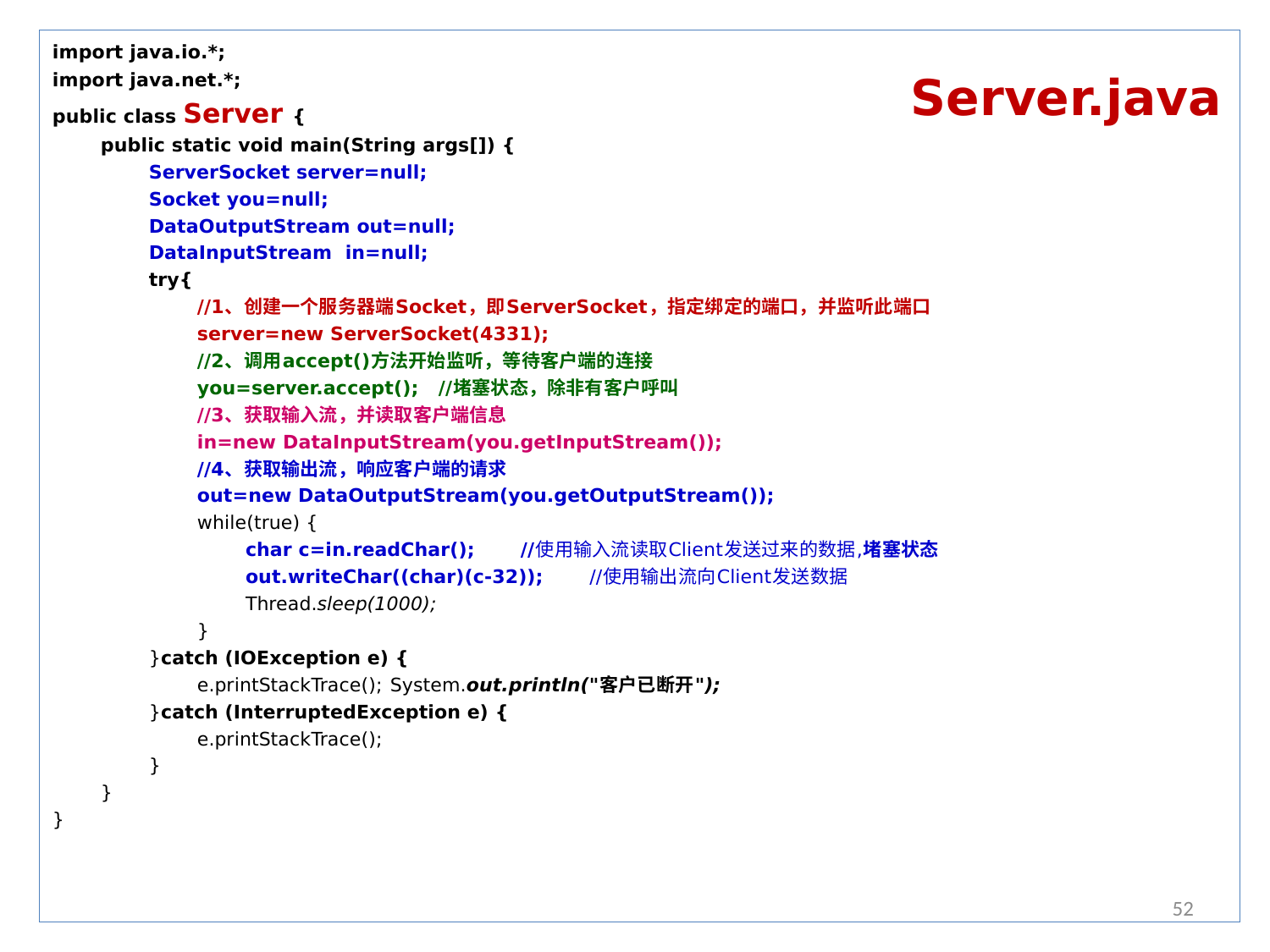

import java.io.*;
import java.net.*;
public class Server {
public static void main(String args[]) {
ServerSocket server=null;
Socket you=null;
DataOutputStream out=null;
DataInputStream  in=null;
try{
//1、创建一个服务器端Socket，即ServerSocket，指定绑定的端口，并监听此端口
server=new ServerSocket(4331);
//2、调用accept()方法开始监听，等待客户端的连接
you=server.accept(); 		//堵塞状态，除非有客户呼叫
//3、获取输入流，并读取客户端信息
in=new DataInputStream(you.getInputStream());
//4、获取输出流，响应客户端的请求
out=new DataOutputStream(you.getOutputStream());
while(true) {
char c=in.readChar();       //使用输入流读取Client发送过来的数据,堵塞状态
out.writeChar((char)(c-32));       //使用输出流向Client发送数据
Thread.sleep(1000);
}
}catch (IOException e) {
e.printStackTrace();	System.out.println("客户已断开");
}catch (InterruptedException e) {
e.printStackTrace();
}
}
}
Server.java
52